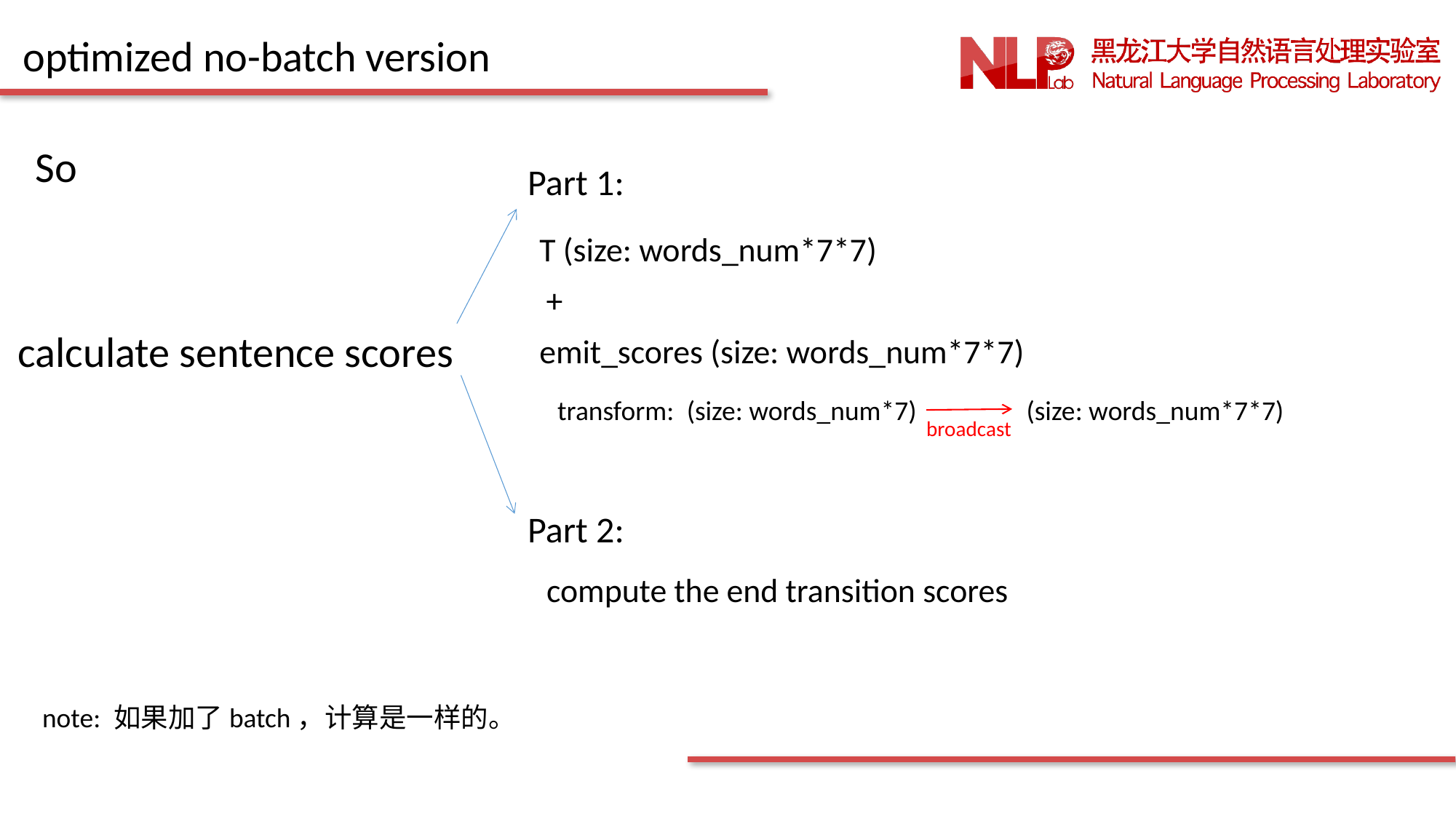

optimized no-batch version
So
Part 1:
T (size: words_num*7*7)
+
calculate sentence scores
emit_scores (size: words_num*7*7)
(size: words_num*7)
(size: words_num*7*7)
transform:
broadcast
Part 2:
compute the end transition scores
note: 如果加了batch，计算是一样的。